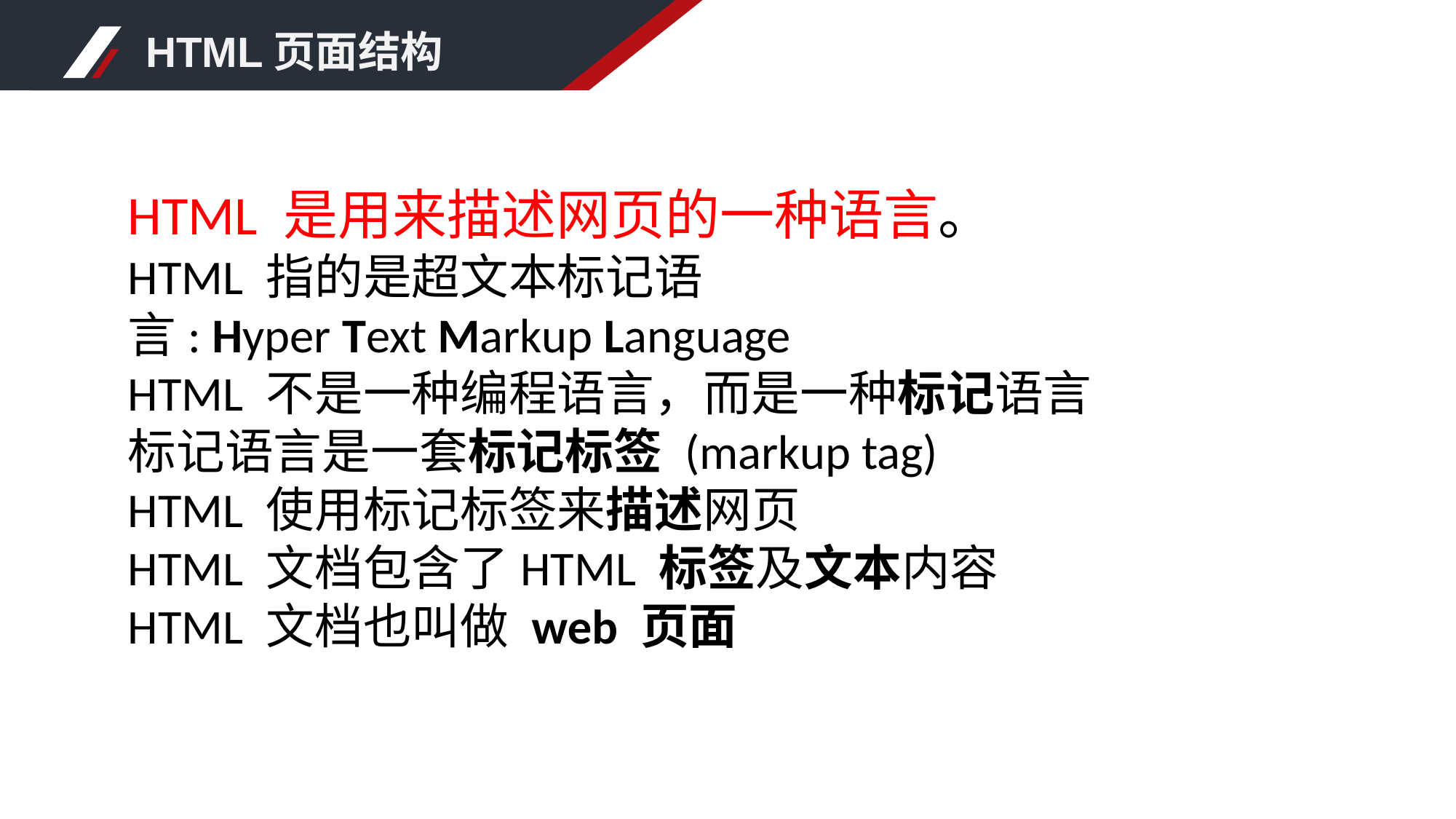

HTML页面结构
HTML 是用来描述网页的一种语言。
HTML 指的是超文本标记语言: Hyper Text Markup Language
HTML 不是一种编程语言，而是一种标记语言
标记语言是一套标记标签 (markup tag)
HTML 使用标记标签来描述网页
HTML 文档包含了HTML 标签及文本内容
HTML 文档也叫做 web 页面